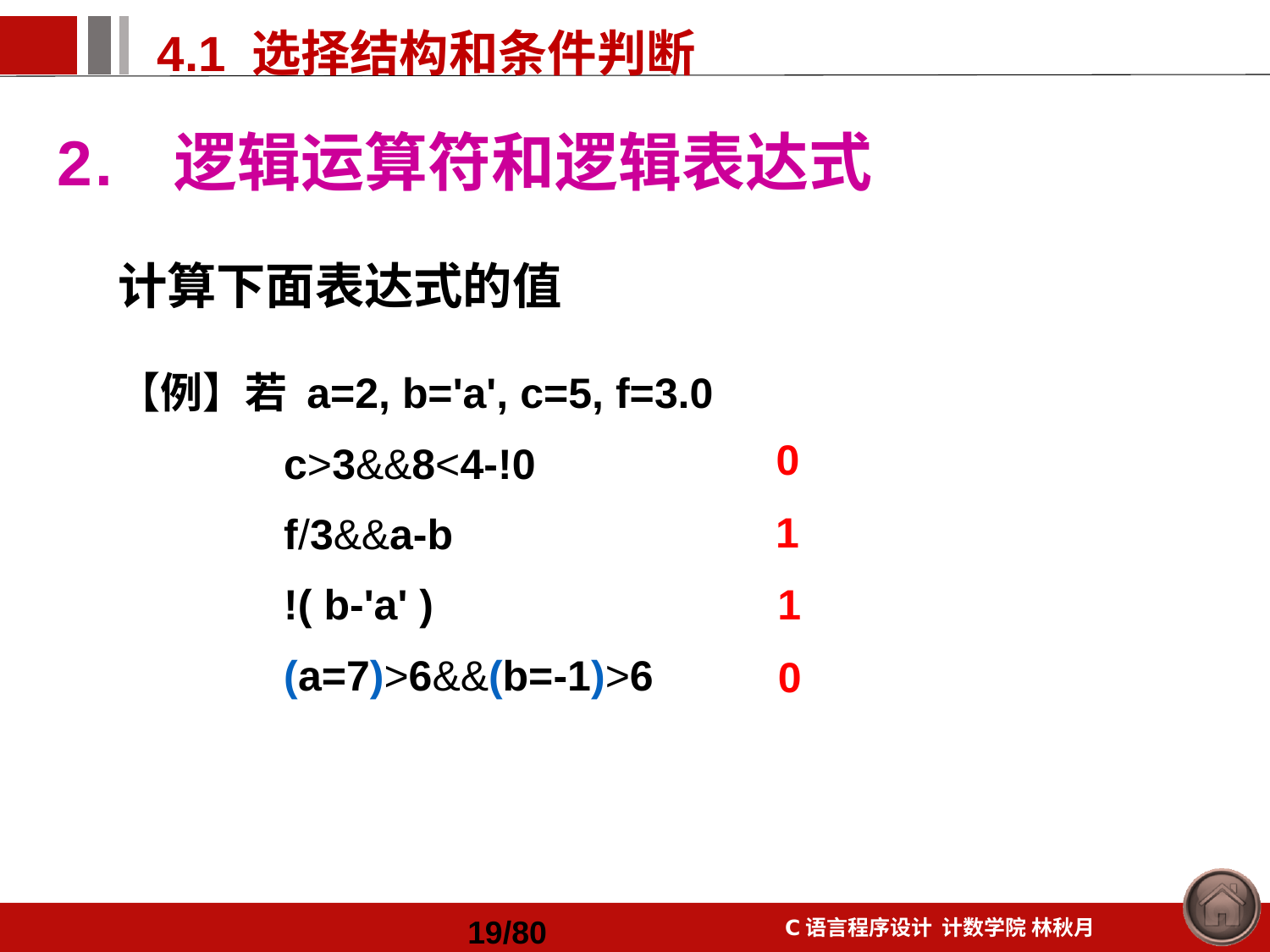

逻辑运算符和逻辑表达式
计算下面表达式的值
【例】若 a=2, b='a', c=5, f=3.0
              c>3&&8<4-!0
              f/3&&a-b
              !( b-'a' )
              (a=7)>6&&(b=-1)>6
0
1
1
0